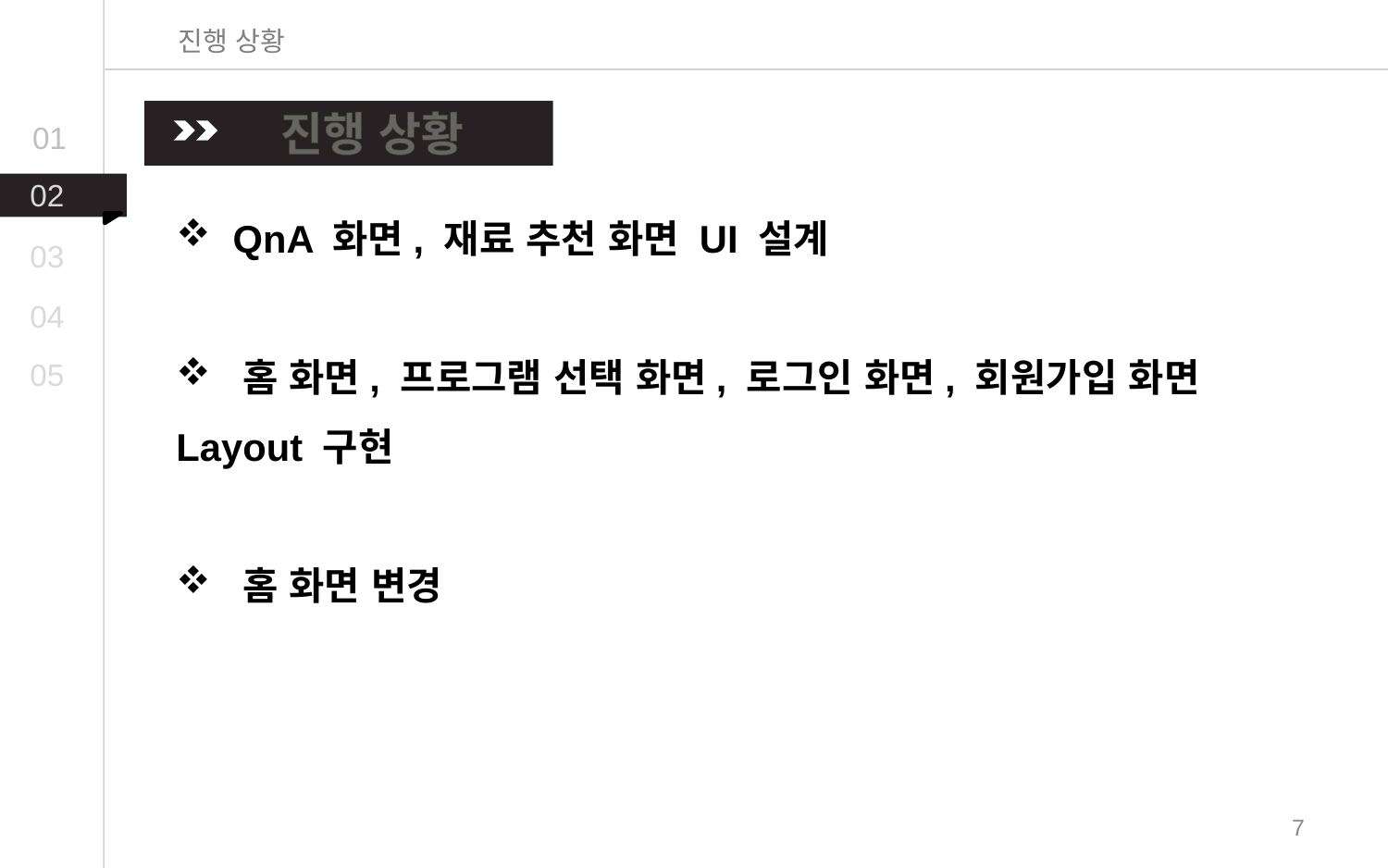

진행 상황
진행 상황

01

02

  QnA 화면, 재료 추천 화면 UI 설계

  홈 화면, 프로그램 선택 화면, 로그인 화면, 회원가입 화면  Layout 구현

  홈 화면 변경

03
04
05
7